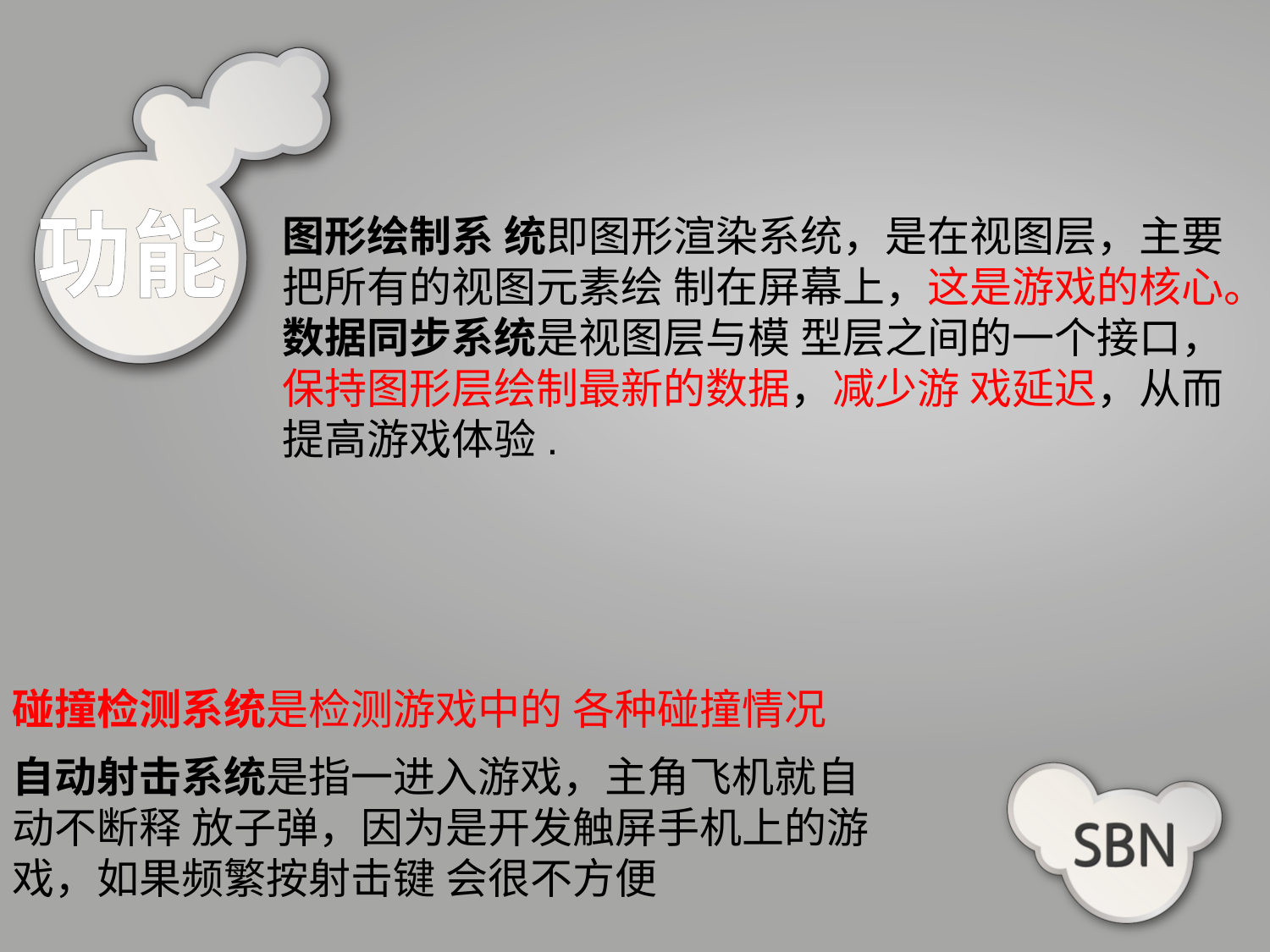

图形绘制系 统即图形渲染系统，是在视图层，主要把所有的视图元素绘 制在屏幕上，这是游戏的核心。
数据同步系统是视图层与模 型层之间的一个接口，保持图形层绘制最新的数据，减少游 戏延迟，从而提高游戏体验.

功能
碰撞检测系统是检测游戏中的 各种碰撞情况
自动射击系统是指一进入游戏，主角飞机就自动不断释 放子弹，因为是开发触屏手机上的游戏，如果频繁按射击键 会很不方便